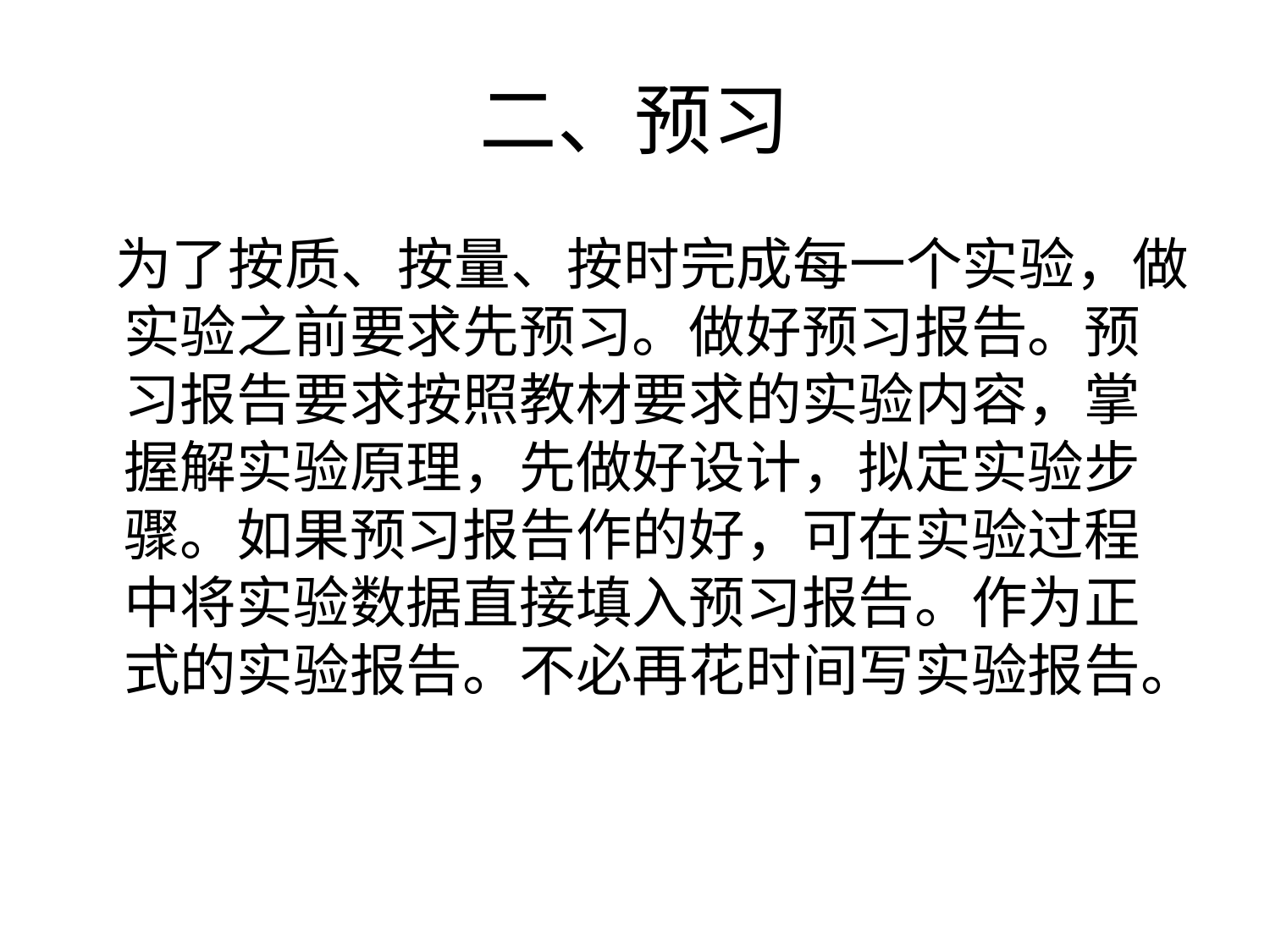

# 二、预习
  为了按质、按量、按时完成每一个实验，做实验之前要求先预习。做好预习报告。预习报告要求按照教材要求的实验内容，掌握解实验原理，先做好设计，拟定实验步骤。如果预习报告作的好，可在实验过程中将实验数据直接填入预习报告。作为正式的实验报告。不必再花时间写实验报告。